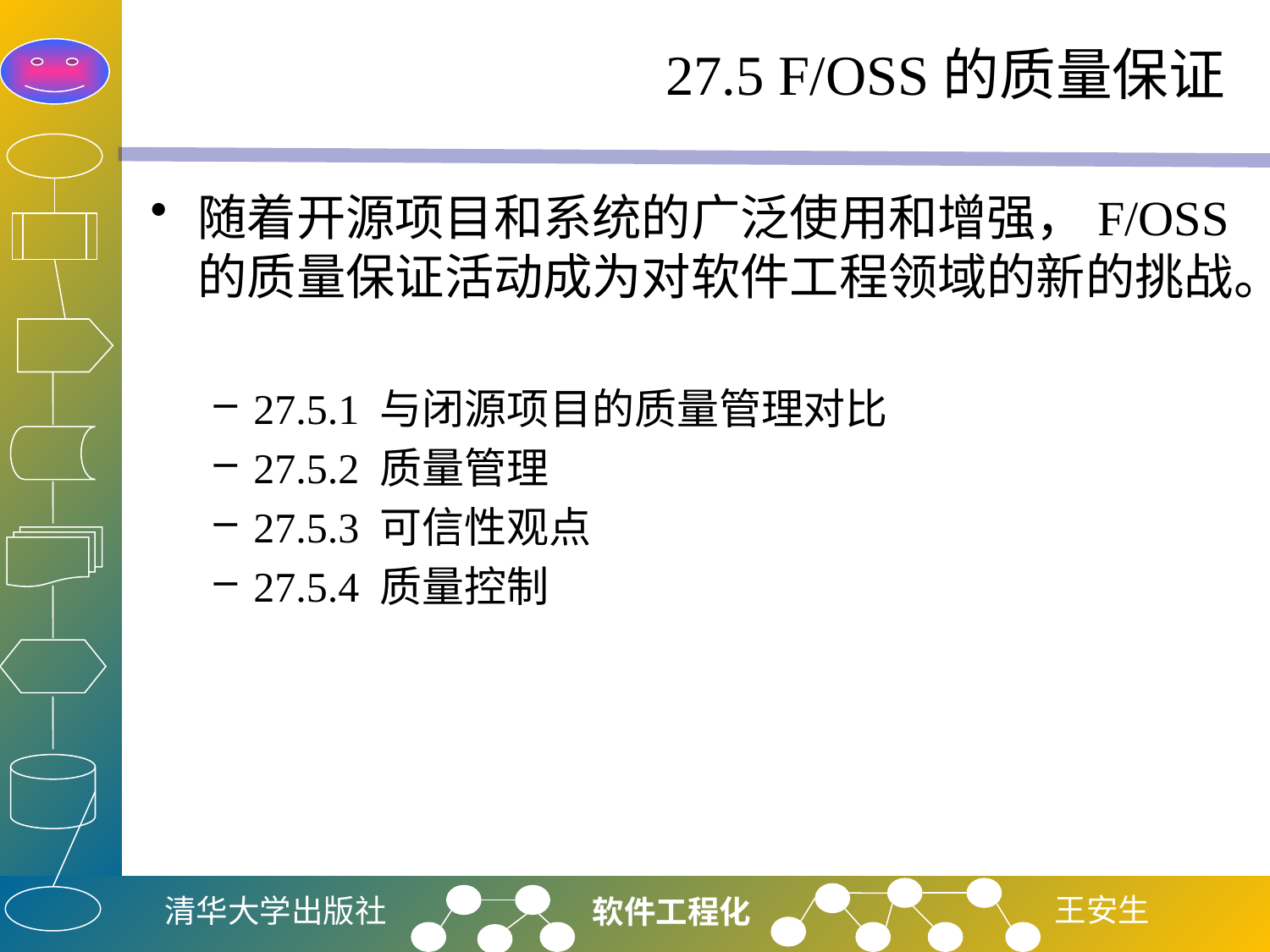

# 27.5 F/OSS的质量保证
随着开源项目和系统的广泛使用和增强，F/OSS的质量保证活动成为对软件工程领域的新的挑战。

27.5.1 与闭源项目的质量管理对比
27.5.2 质量管理
27.5.3 可信性观点
27.5.4 质量控制